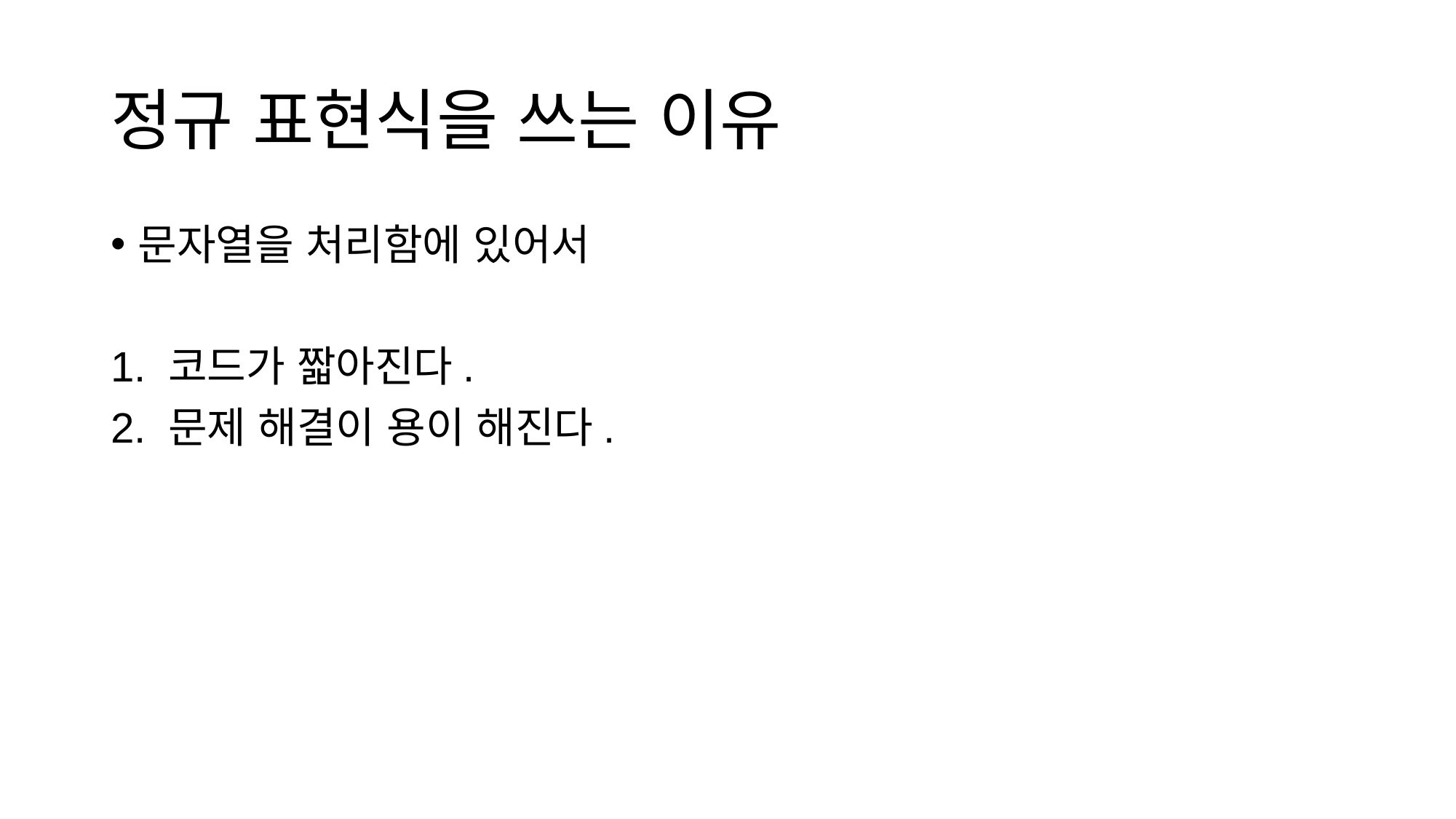

# 정규 표현식을 쓰는 이유
문자열을 처리함에 있어서

1. 코드가 짧아진다.
2. 문제 해결이 용이 해진다.